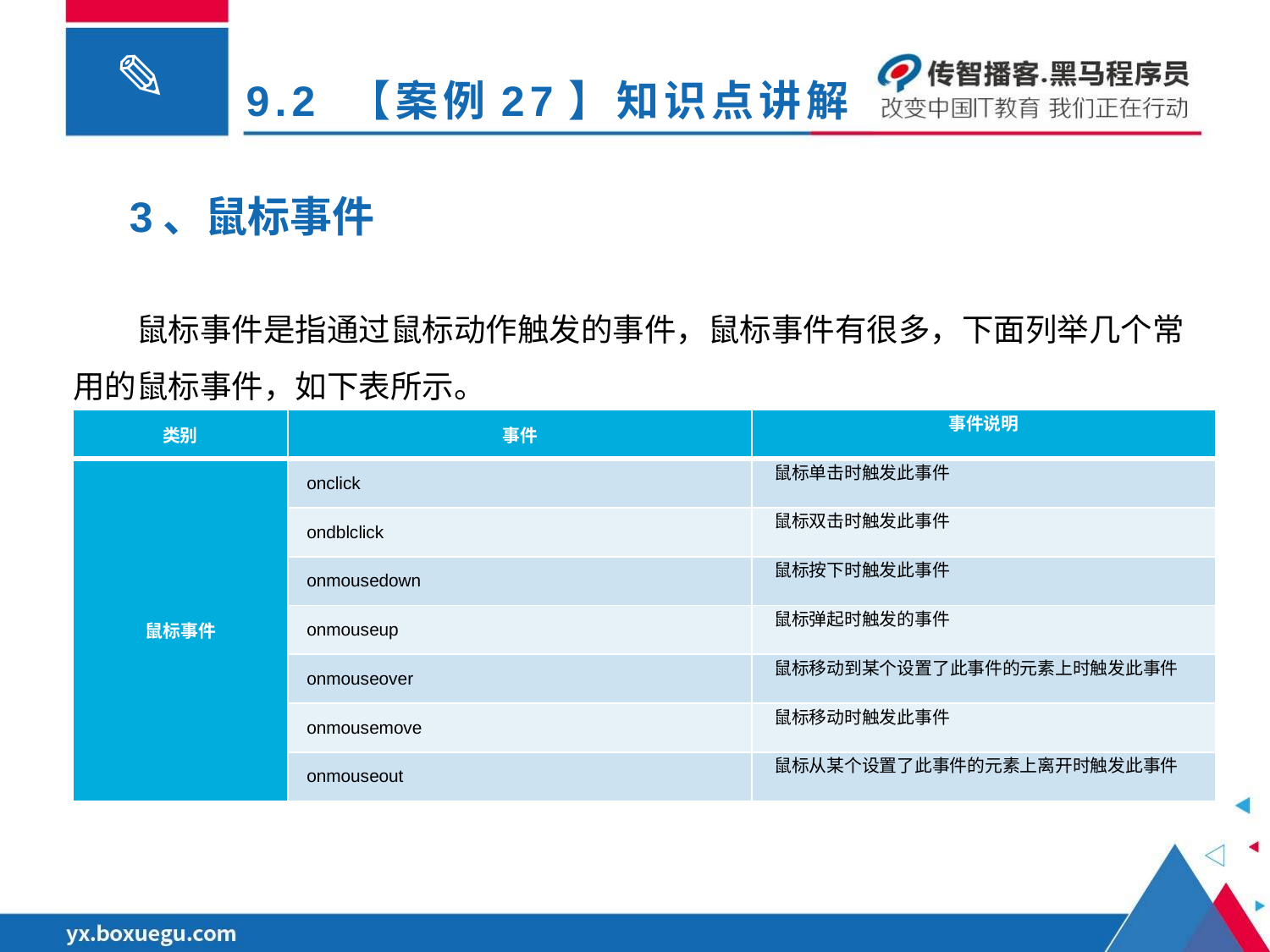

# 9.2 【案例27】知识点讲解
3、鼠标事件
鼠标事件是指通过鼠标动作触发的事件，鼠标事件有很多，下面列举几个常用的鼠标事件，如下表所示。
| 类别 | 事件 | 事件说明 |
| --- | --- | --- |
| 鼠标事件 | onclick | 鼠标单击时触发此事件 |
|  | ondblclick | 鼠标双击时触发此事件 |
|  | onmousedown | 鼠标按下时触发此事件 |
|  | onmouseup | 鼠标弹起时触发的事件 |
|  | onmouseover | 鼠标移动到某个设置了此事件的元素上时触发此事件 |
|  | onmousemove | 鼠标移动时触发此事件 |
|  | onmouseout | 鼠标从某个设置了此事件的元素上离开时触发此事件 |